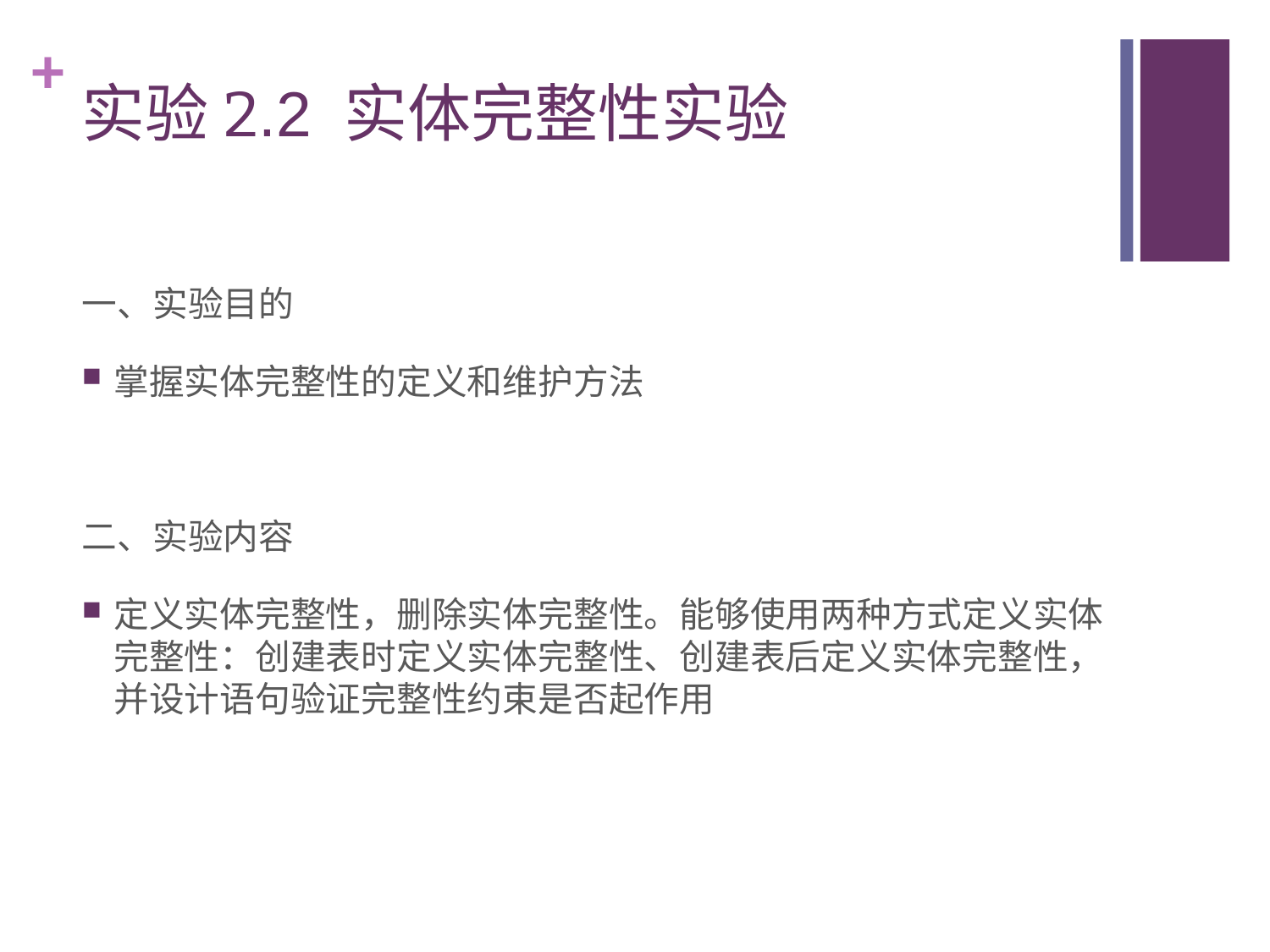

# 实验2.2 实体完整性实验
一、实验目的
掌握实体完整性的定义和维护方法

二、实验内容
定义实体完整性，删除实体完整性。能够使用两种方式定义实体完整性：创建表时定义实体完整性、创建表后定义实体完整性，并设计语句验证完整性约束是否起作用